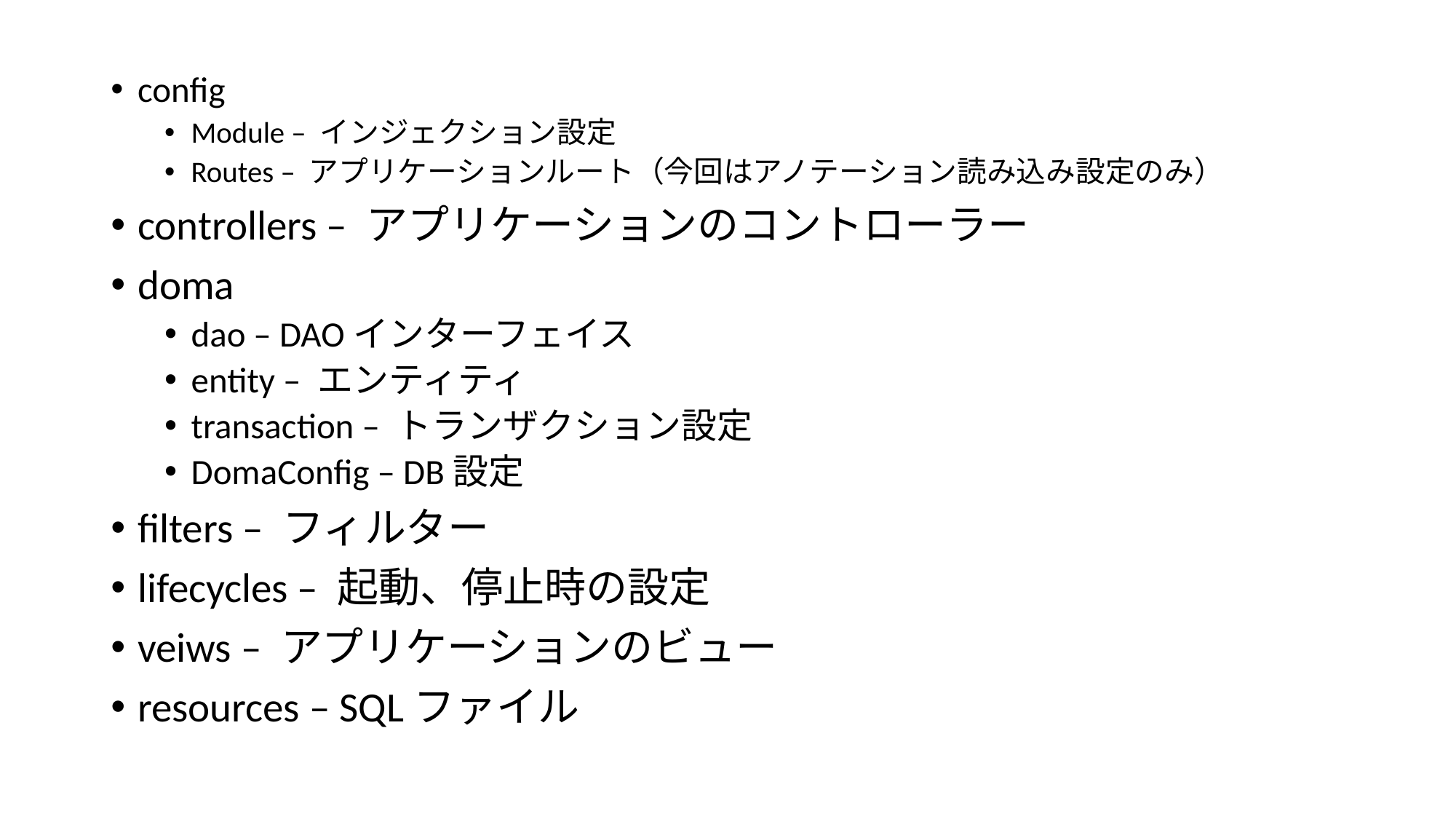

config
Module – インジェクション設定
Routes – アプリケーションルート（今回はアノテーション読み込み設定のみ）
controllers – アプリケーションのコントローラー
doma
dao – DAOインターフェイス
entity – エンティティ
transaction – トランザクション設定
DomaConfig – DB設定
filters – フィルター
lifecycles – 起動、停止時の設定
veiws – アプリケーションのビュー
resources – SQLファイル